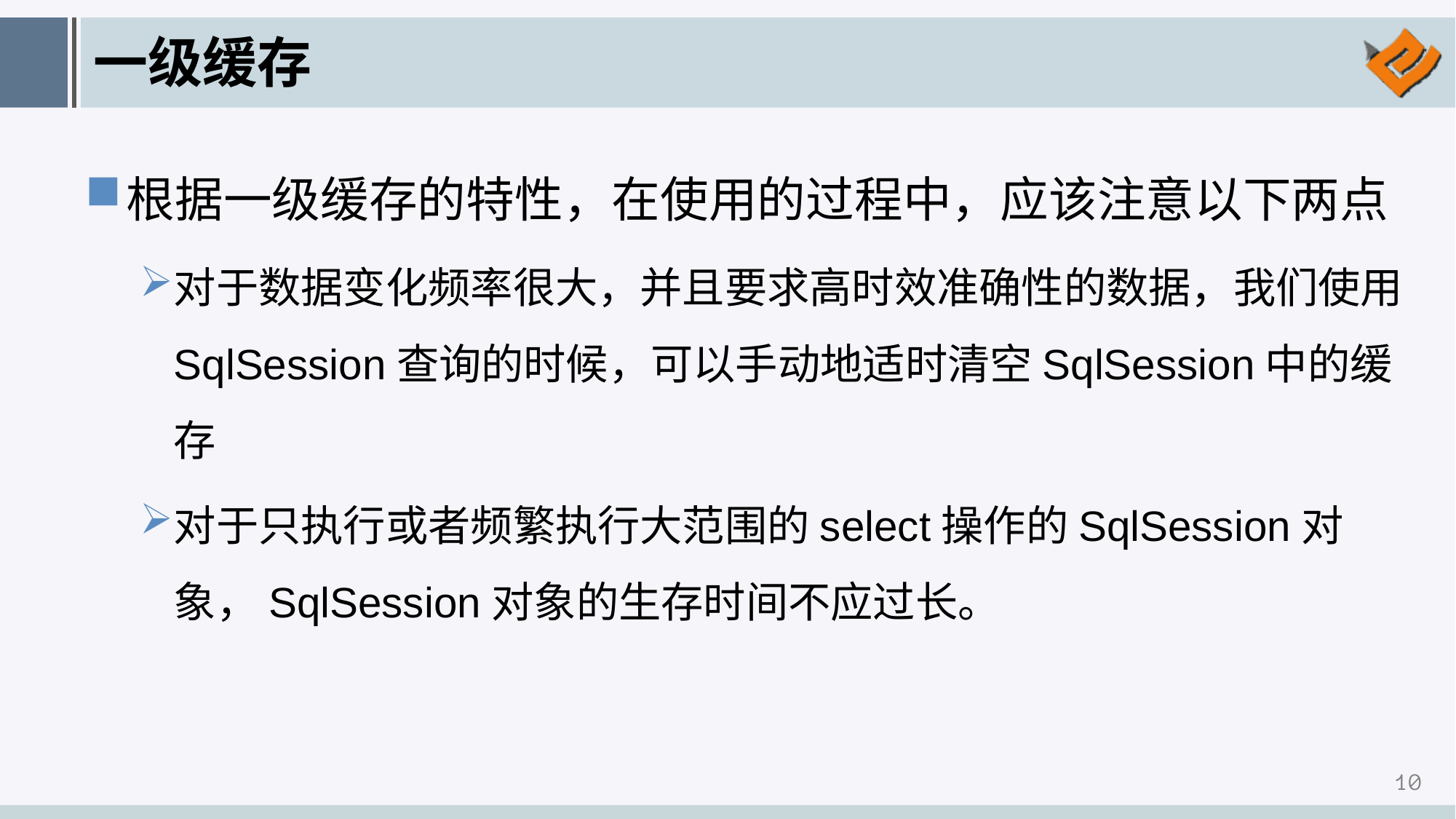

# 一级缓存
根据一级缓存的特性，在使用的过程中，应该注意以下两点
对于数据变化频率很大，并且要求高时效准确性的数据，我们使用SqlSession查询的时候，可以手动地适时清空SqlSession中的缓存
对于只执行或者频繁执行大范围的select操作的SqlSession对象，SqlSession对象的生存时间不应过长。